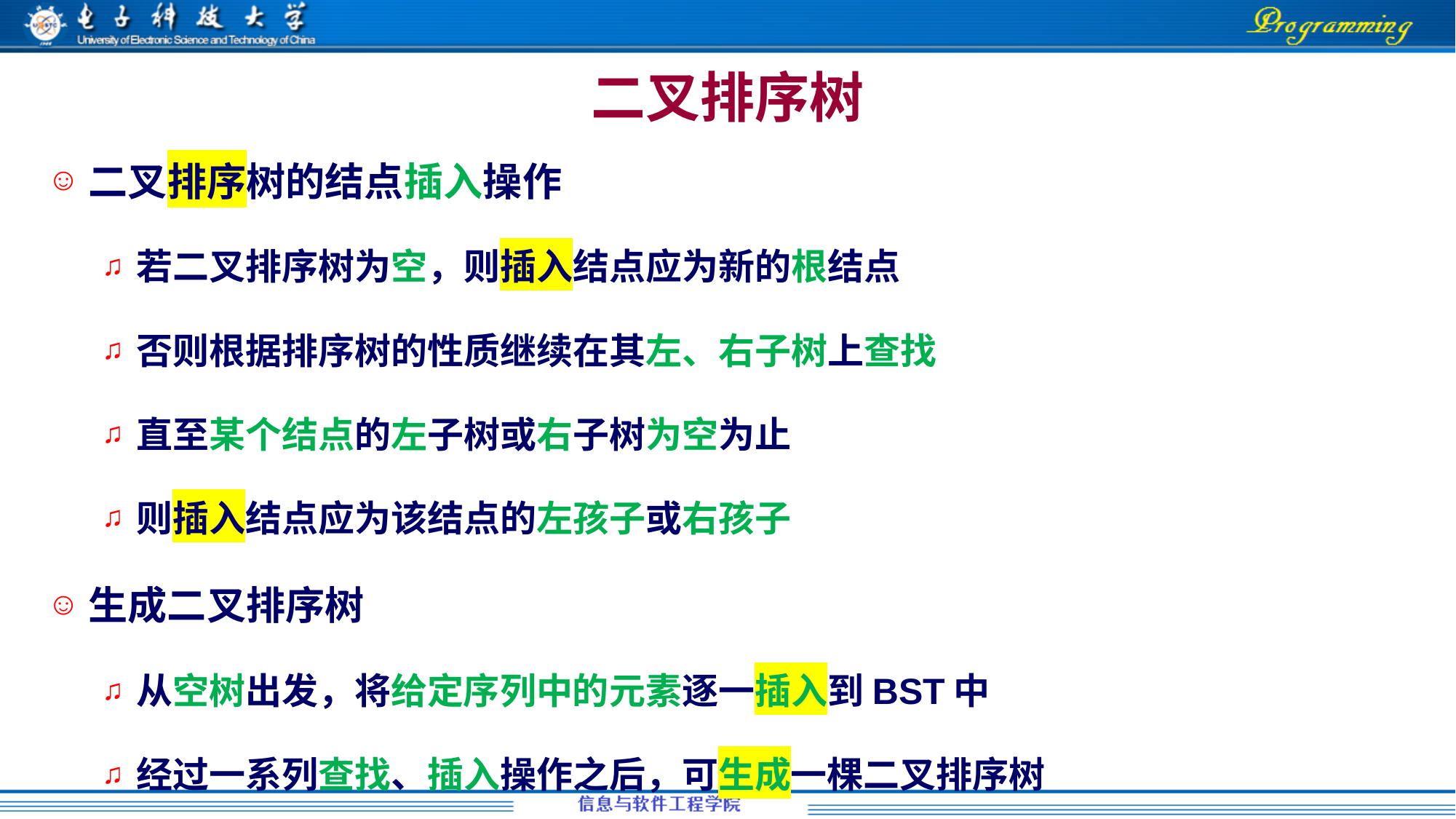

# 二叉排序树
二叉排序树的结点插入操作
若二叉排序树为空，则插入结点应为新的根结点
否则根据排序树的性质继续在其左、右子树上查找
直至某个结点的左子树或右子树为空为止
则插入结点应为该结点的左孩子或右孩子
生成二叉排序树
从空树出发，将给定序列中的元素逐一插入到BST中
经过一系列查找、插入操作之后，可生成一棵二叉排序树